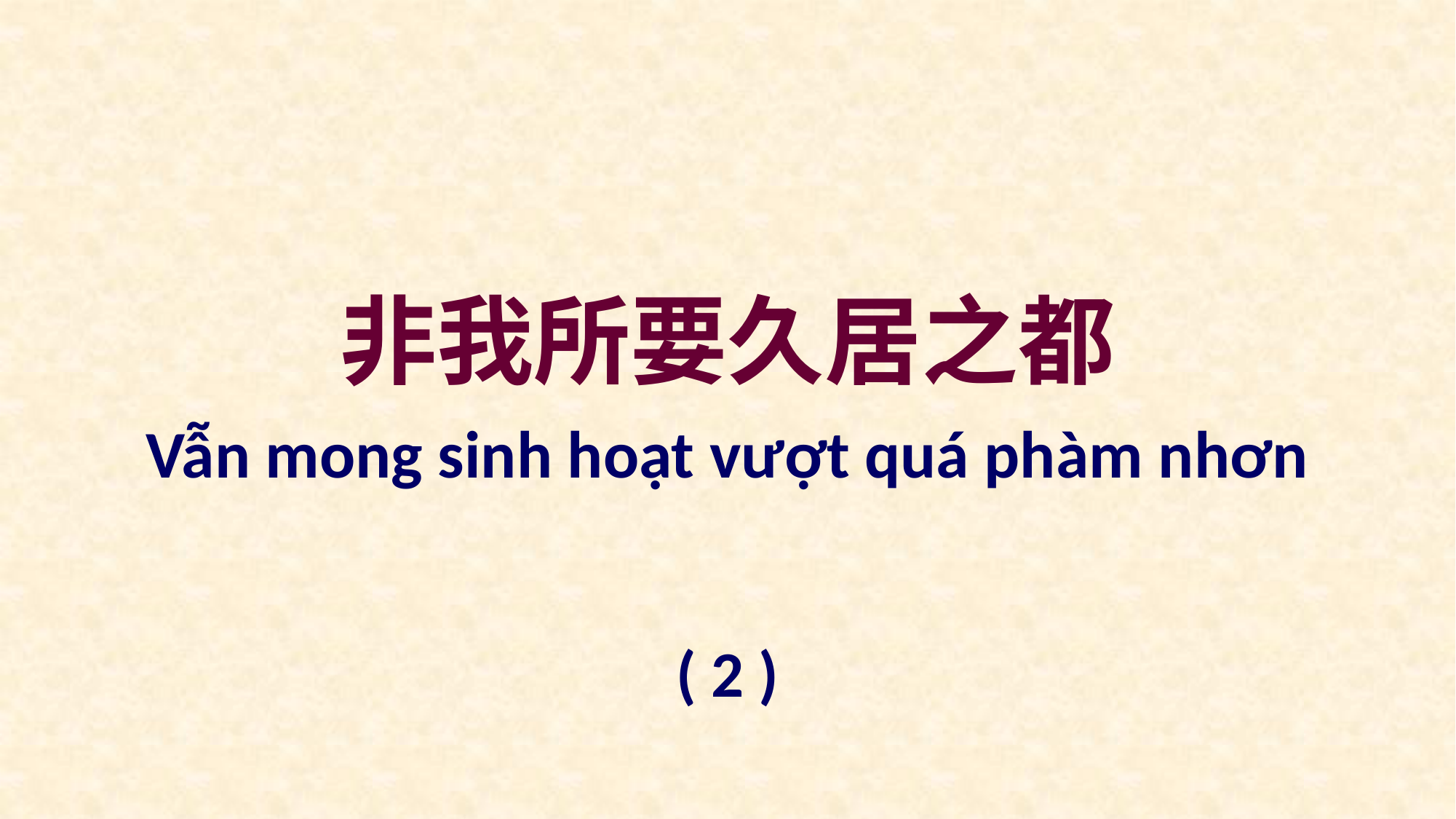

非我所要久居之都
Vẫn mong sinh hoạt vượt quá phàm nhơn
( 2 )